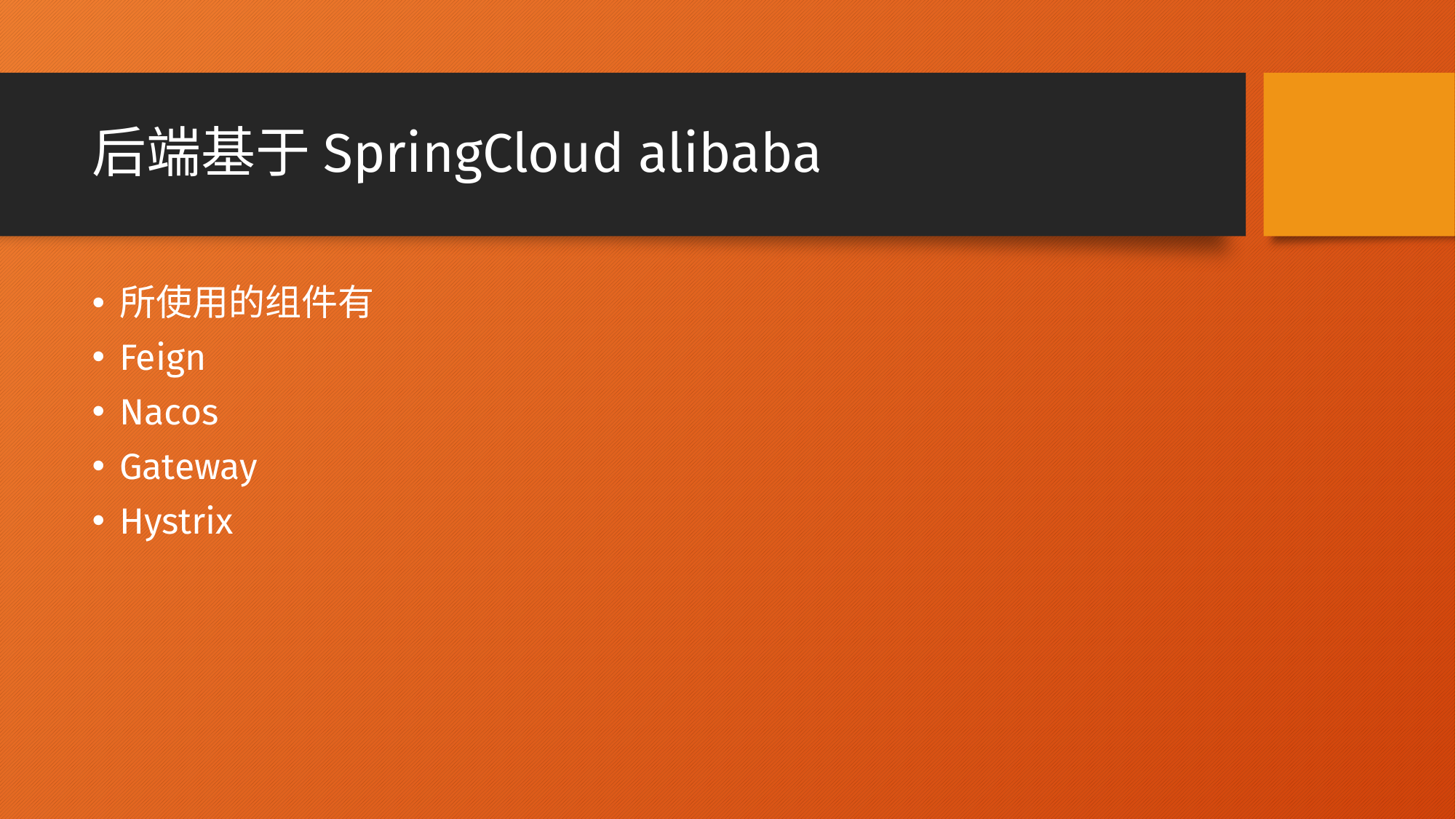

# 后端基于SpringCloud alibaba
所使用的组件有
Feign
Nacos
Gateway
Hystrix